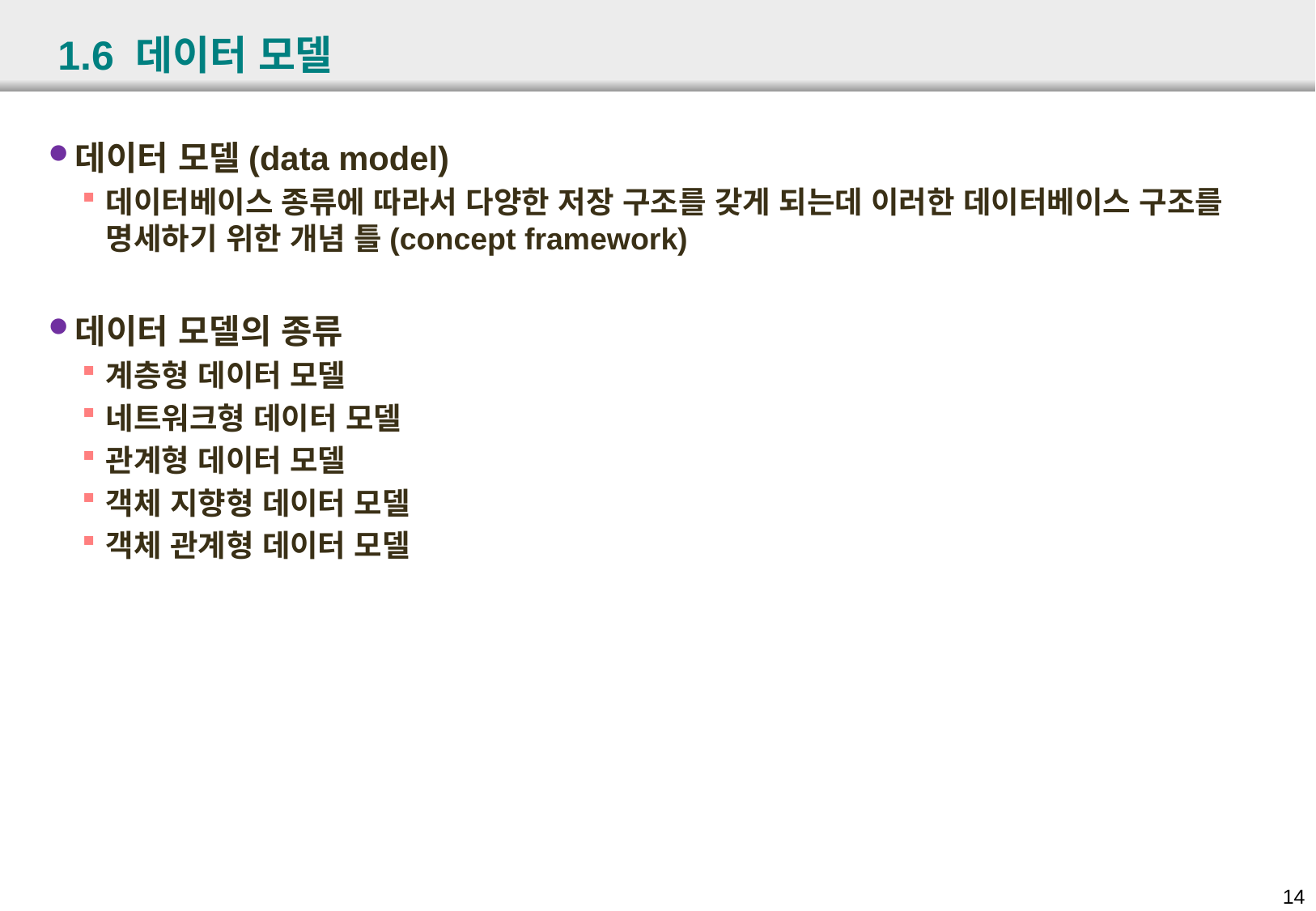

# 1.6 데이터 모델
데이터 모델(data model)
데이터베이스 종류에 따라서 다양한 저장 구조를 갖게 되는데 이러한 데이터베이스 구조를 명세하기 위한 개념 틀(concept framework)

데이터 모델의 종류
계층형 데이터 모델
네트워크형 데이터 모델
관계형 데이터 모델
객체 지향형 데이터 모델
객체 관계형 데이터 모델